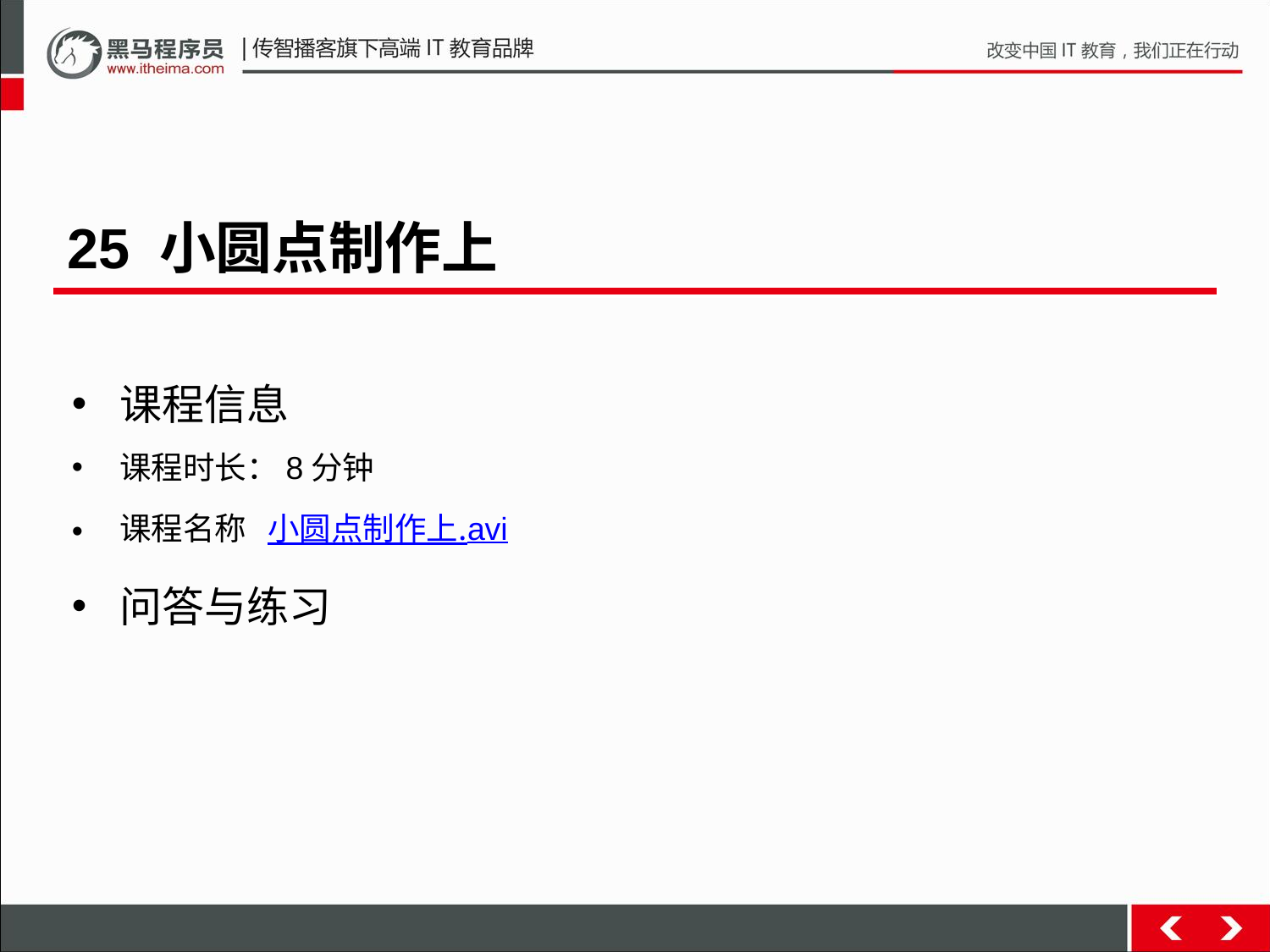

25 小圆点制作上
课程信息
课程时长：8分钟
课程名称   小圆点制作上.avi
问答与练习